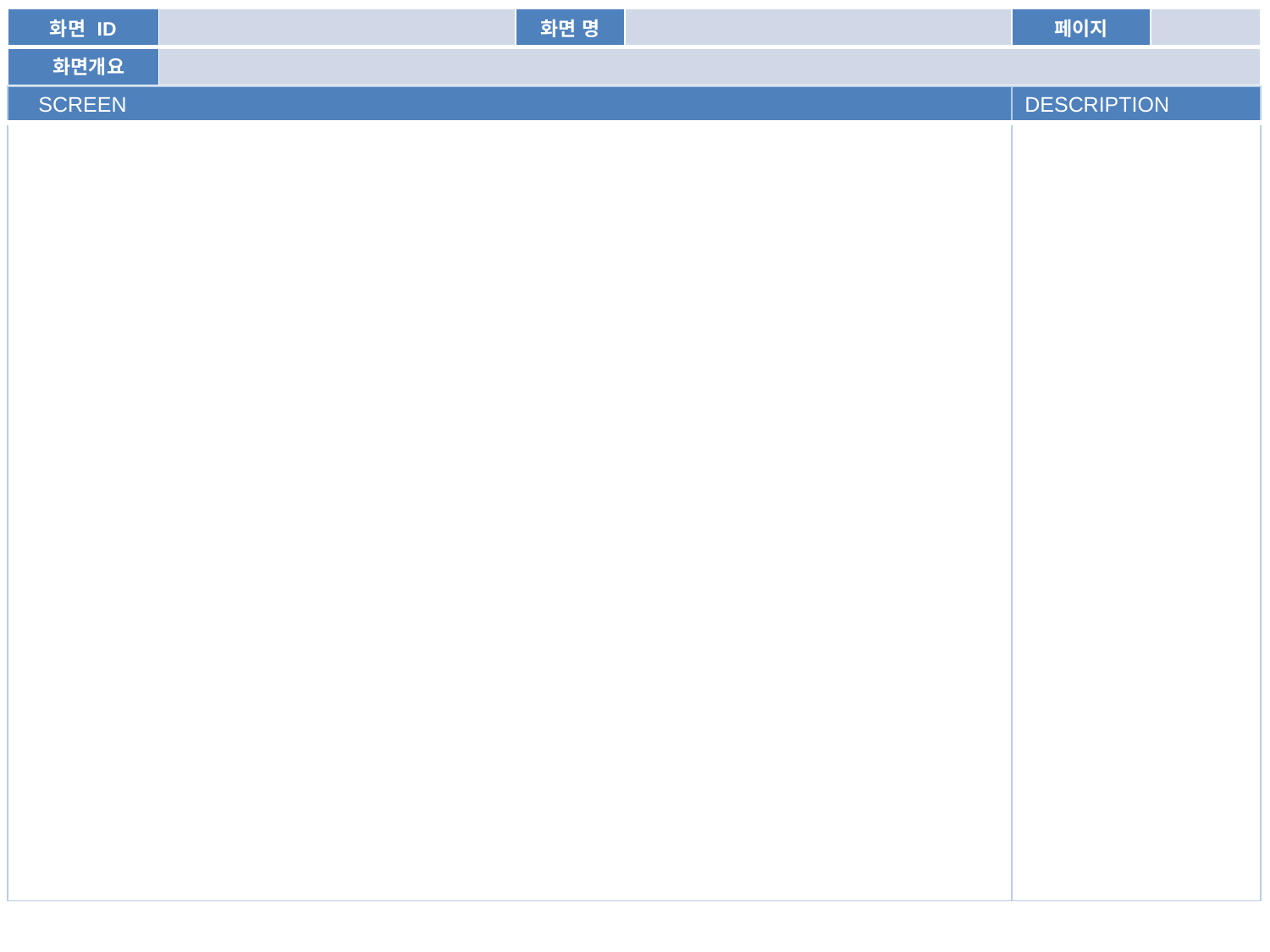

| 화면 ID |  | 화면 명 |  | 페이지 |  |
| --- | --- | --- | --- | --- | --- |
| 화면개요 |  |  |  |  |  |
| SCREEN | DESCRIPTION |
| --- | --- |
|  |  |